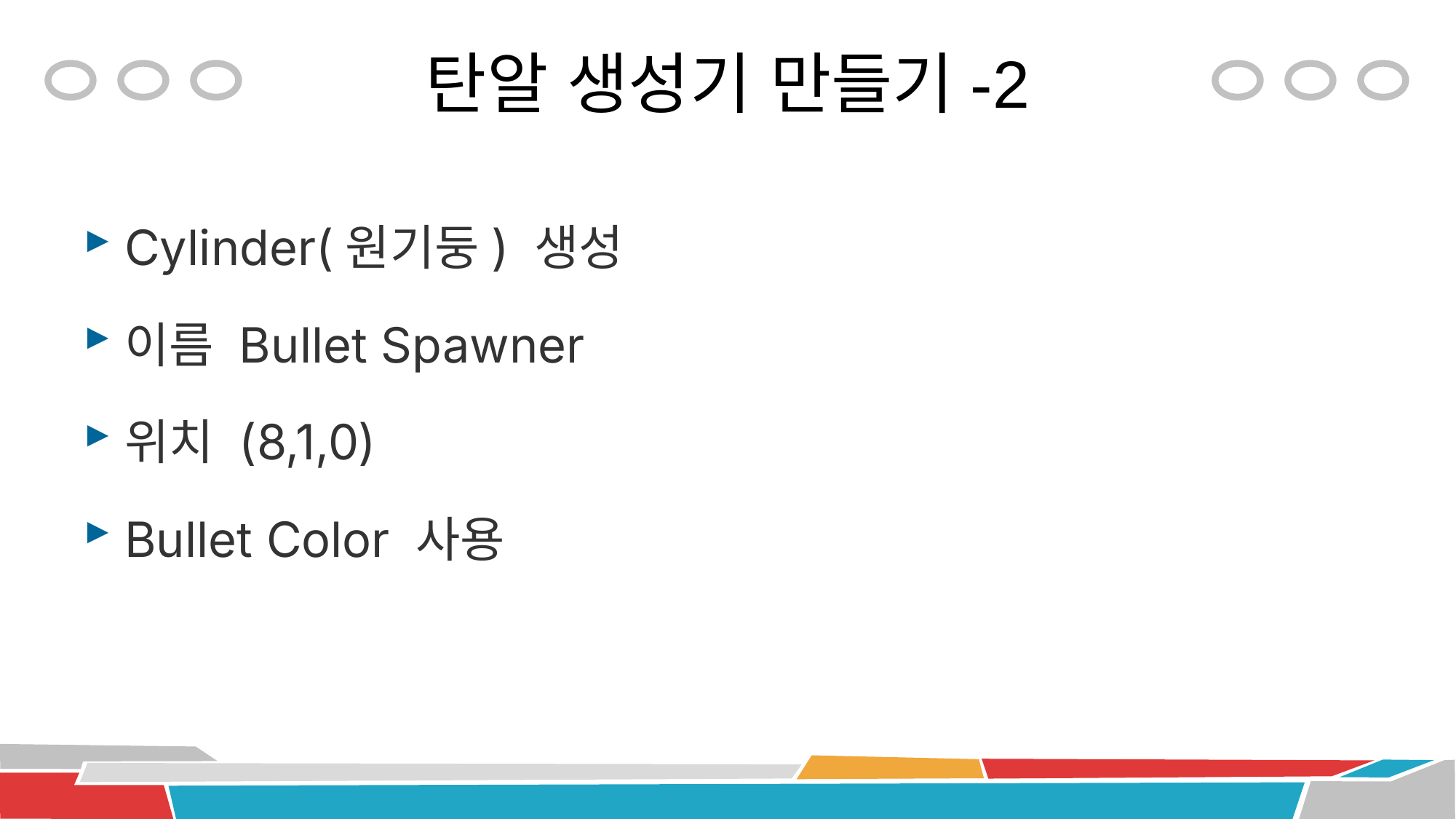

# 탄알 생성기 만들기-2
Cylinder(원기둥) 생성
이름 Bullet Spawner
위치 (8,1,0)
Bullet Color 사용